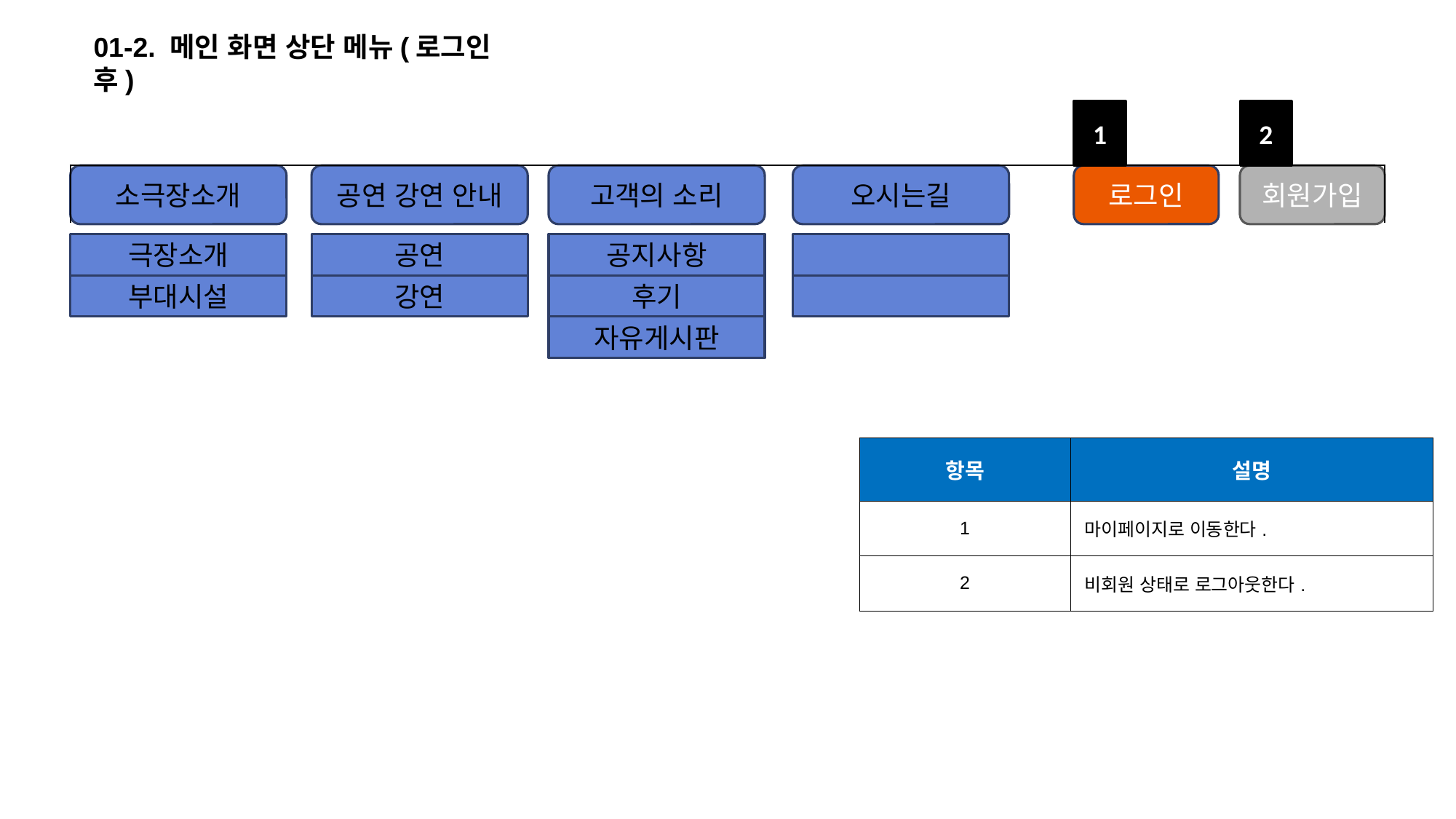

01-2. 메인 화면 상단 메뉴(로그인후)

1
2
소극장소개
|  |  |  |  |  |  |
| --- | --- | --- | --- | --- | --- |
|  |  |  |  |  |  |
|  |  |  |  |  |  |
|  |  |  |  |  |  |
공연 강연 안내
고객의 소리
오시는길
로그인
회원가입

극장소개
공연
공지사항
부대시설
강연
후기

자유게시판
| 항목 | 설명 |
| --- | --- |
| 1 | 마이페이지로 이동한다. |
| 2 | 비회원 상태로 로그아웃한다. |